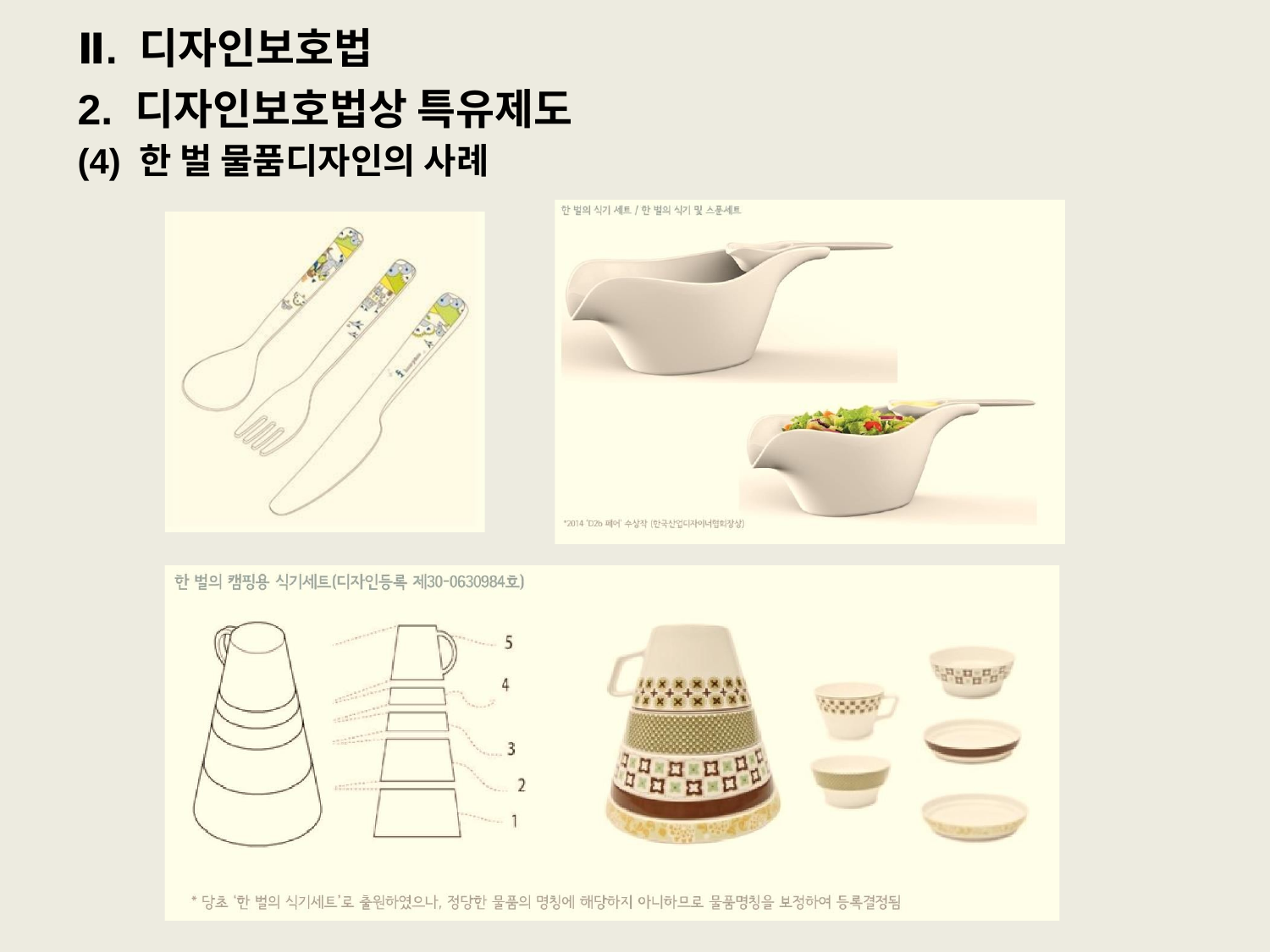

# Ⅱ. 디자인보호법
2. 디자인보호법상 특유제도
(4) 한 벌 물품디자인의 사례